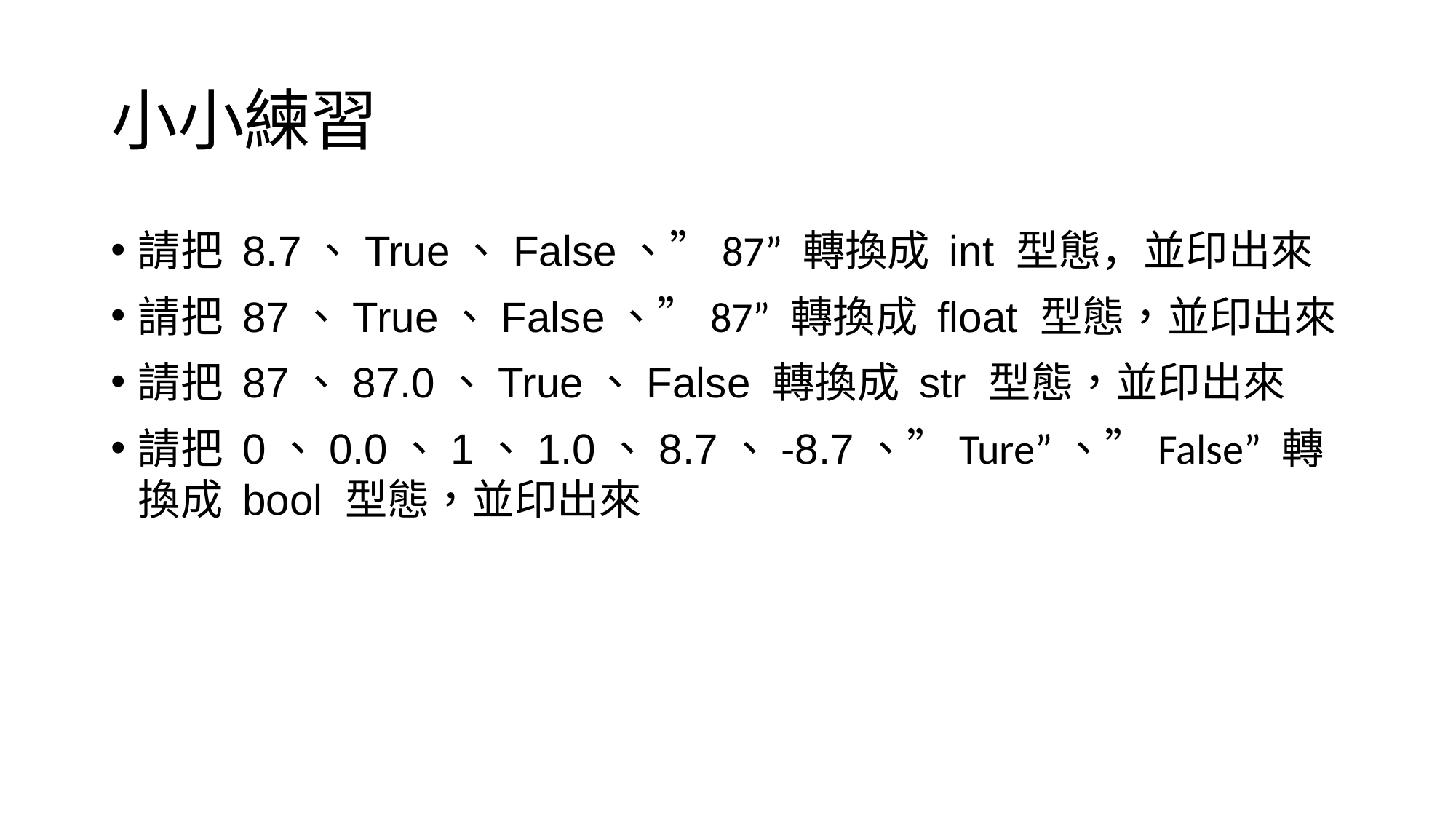

# 小小練習
請把 8.7、True、False、”87” 轉換成 int 型態，並印出來
請把 87、True、False、”87” 轉換成 float 型態，並印出來
請把 87、87.0、True、False 轉換成 str 型態，並印出來
請把 0、0.0、1、1.0、8.7、-8.7、”Ture”、”False” 轉換成 bool 型態，並印出來